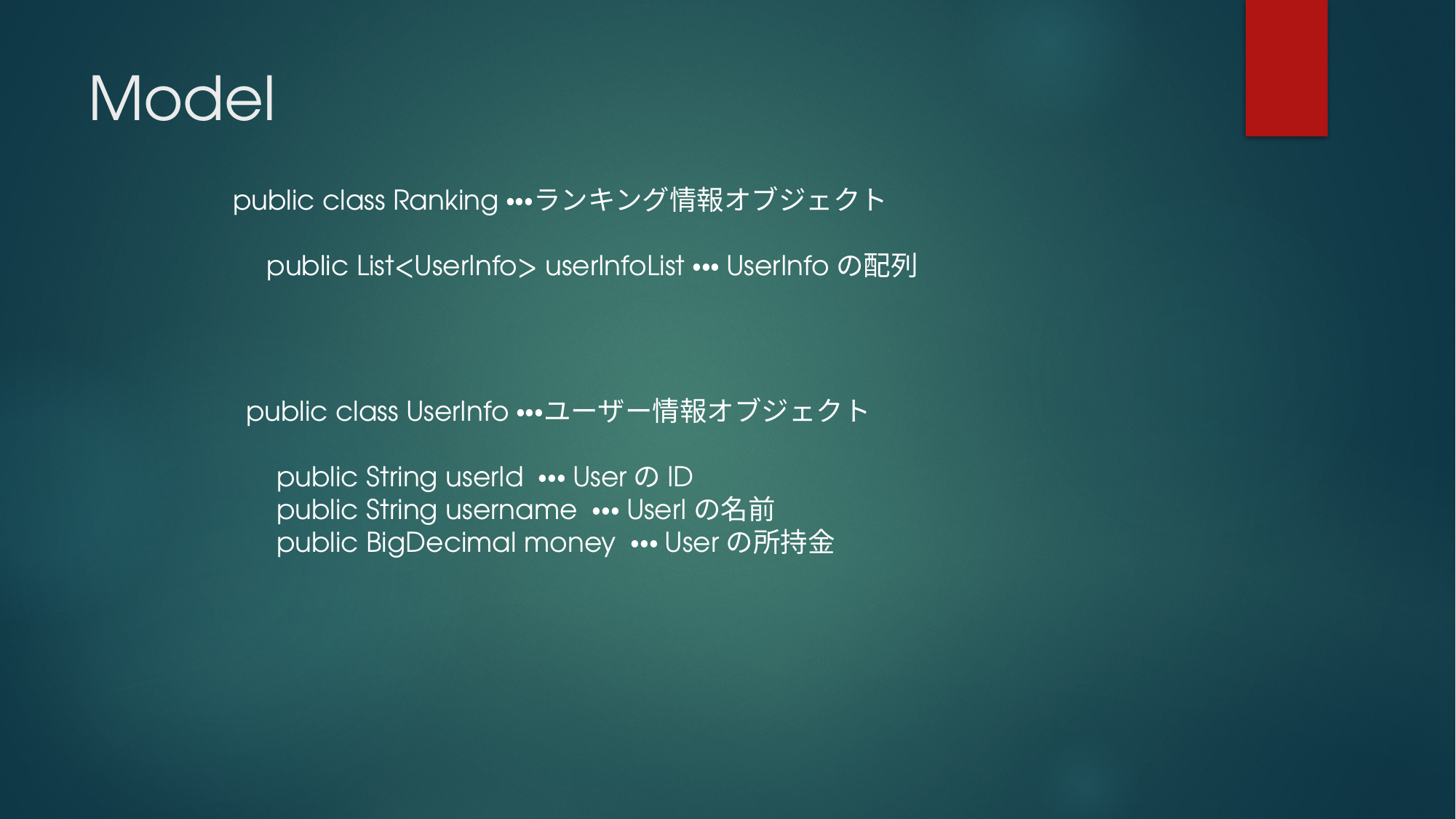

# Model
public class Ranking・・・ランキング情報オブジェクト

　public List<UserInfo> userInfoList・・・UserInfoの配列

public class UserInfo・・・ユーザー情報オブジェクト

    public String userId ・・・UserのID
    public String username ・・・UserIの名前
    public BigDecimal money ・・・Userの所持金